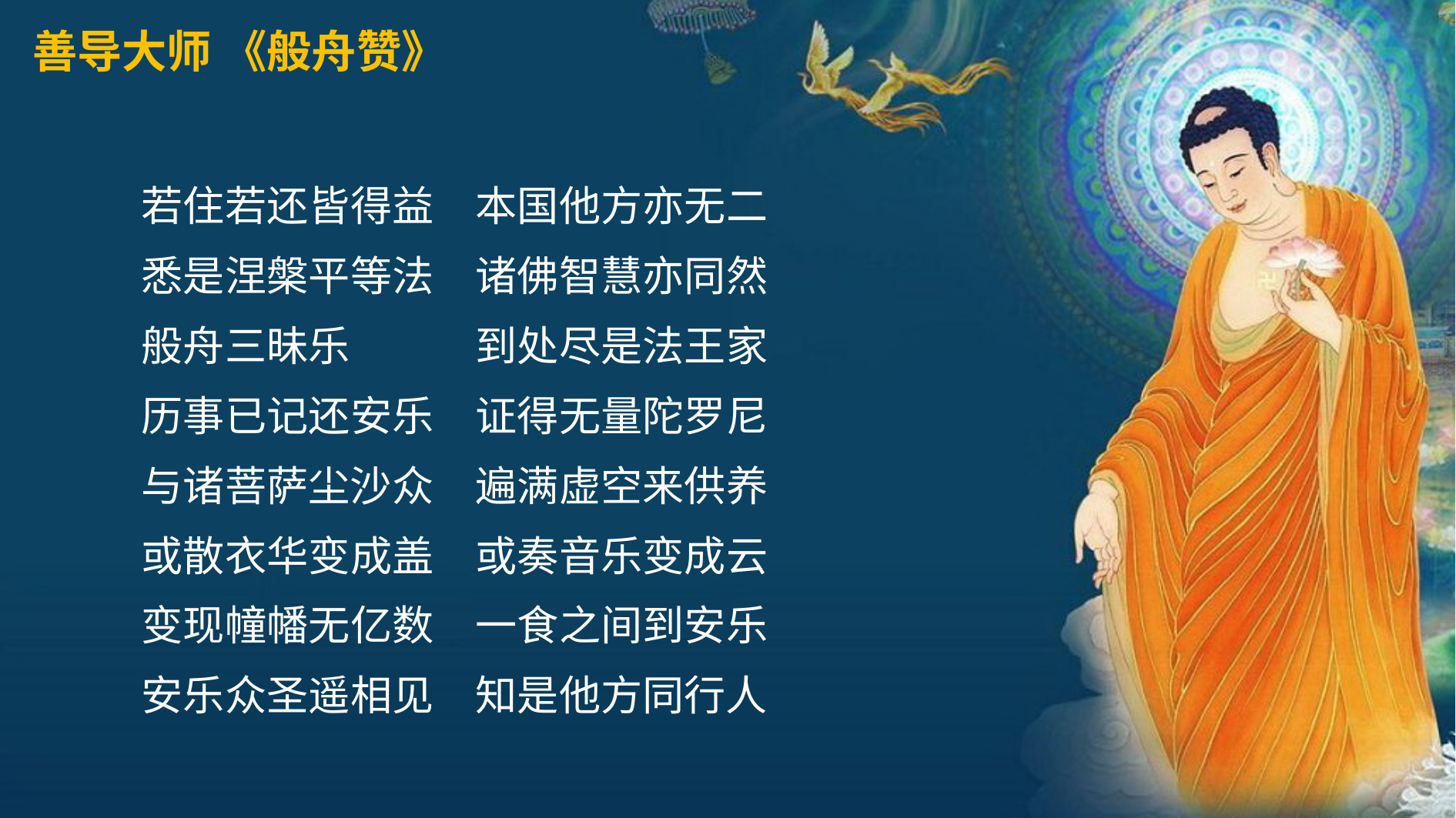

善导大师 《般舟赞》

若住若还皆得益　本国他方亦无二
悉是涅槃平等法　诸佛智慧亦同然
般舟三昧乐　　　到处尽是法王家
历事已记还安乐　证得无量陀罗尼
与诸菩萨尘沙众　遍满虚空来供养
或散衣华变成盖　或奏音乐变成云
变现幢幡无亿数　一食之间到安乐
安乐众圣遥相见　知是他方同行人